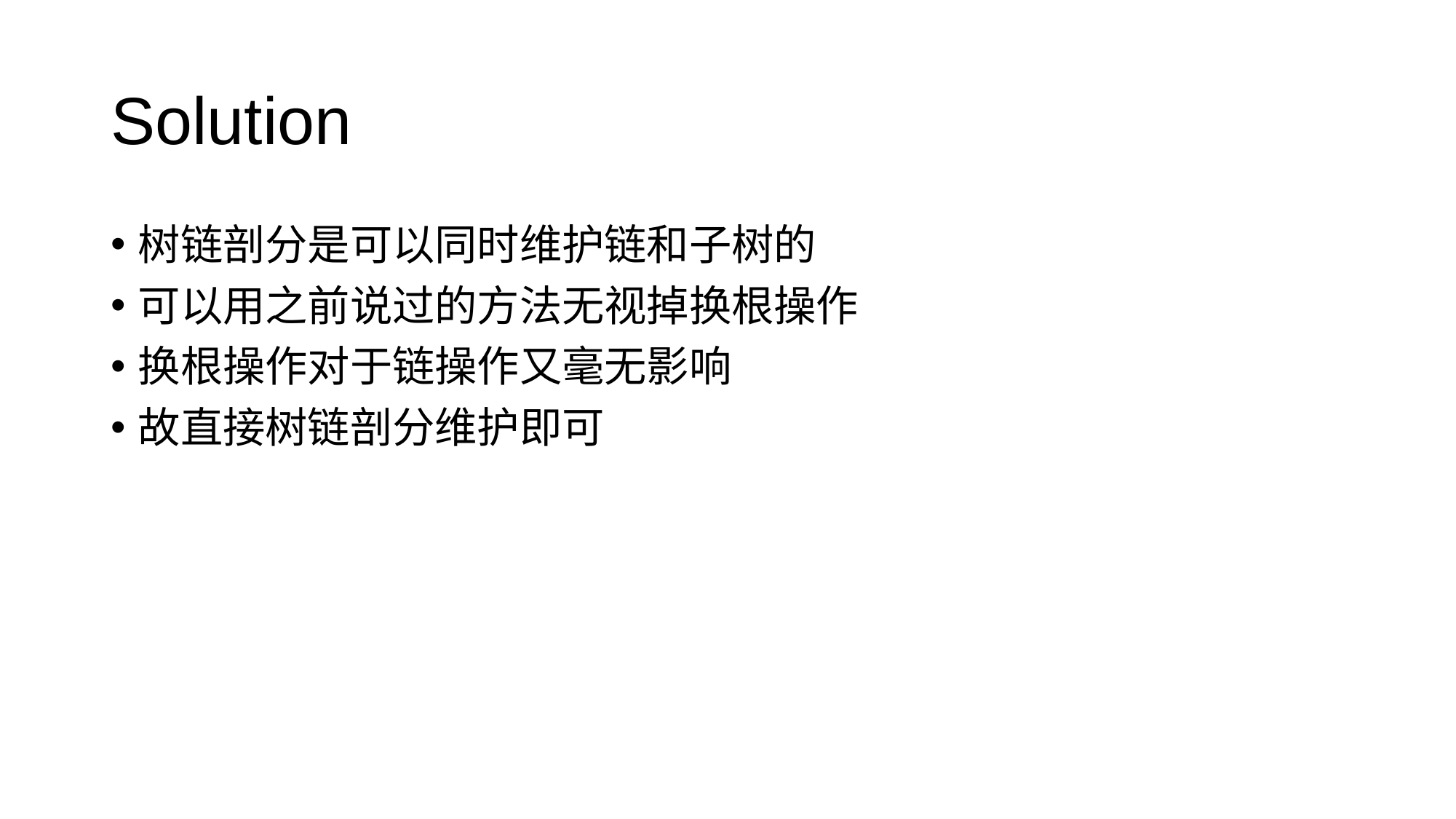

# Solution
树链剖分是可以同时维护链和子树的
可以用之前说过的方法无视掉换根操作
换根操作对于链操作又毫无影响
故直接树链剖分维护即可